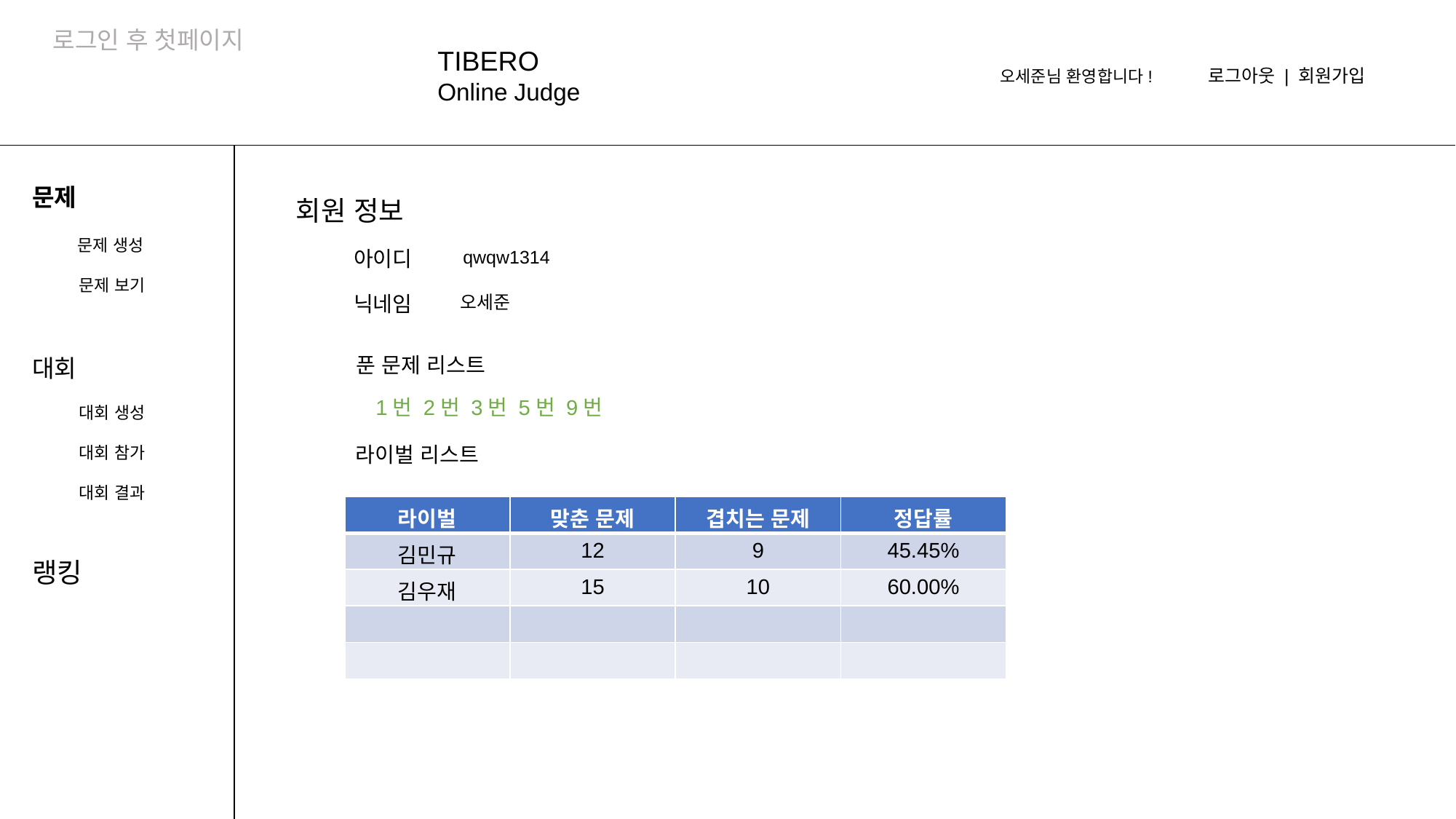

로그인 후 첫페이지
TIBERO
Online Judge
로그아웃 | 회원가입
오세준님 환영합니다!
문제

        문제 생성

         문제 보기

대회

         대회 생성

         대회 참가

         대회 결과

랭킹
회원 정보
아이디
qwqw1314
닉네임
오세준
푼 문제 리스트
1번 2번 3번 5번 9번
라이벌 리스트
| 라이벌 | 맞춘 문제 | 겹치는 문제 | 정답률 |
| --- | --- | --- | --- |
| 김민규 | 12 | 9 | 45.45% |
| 김우재 | 15 | 10 | 60.00% |
|  |  |  |  |
|  |  |  |  |